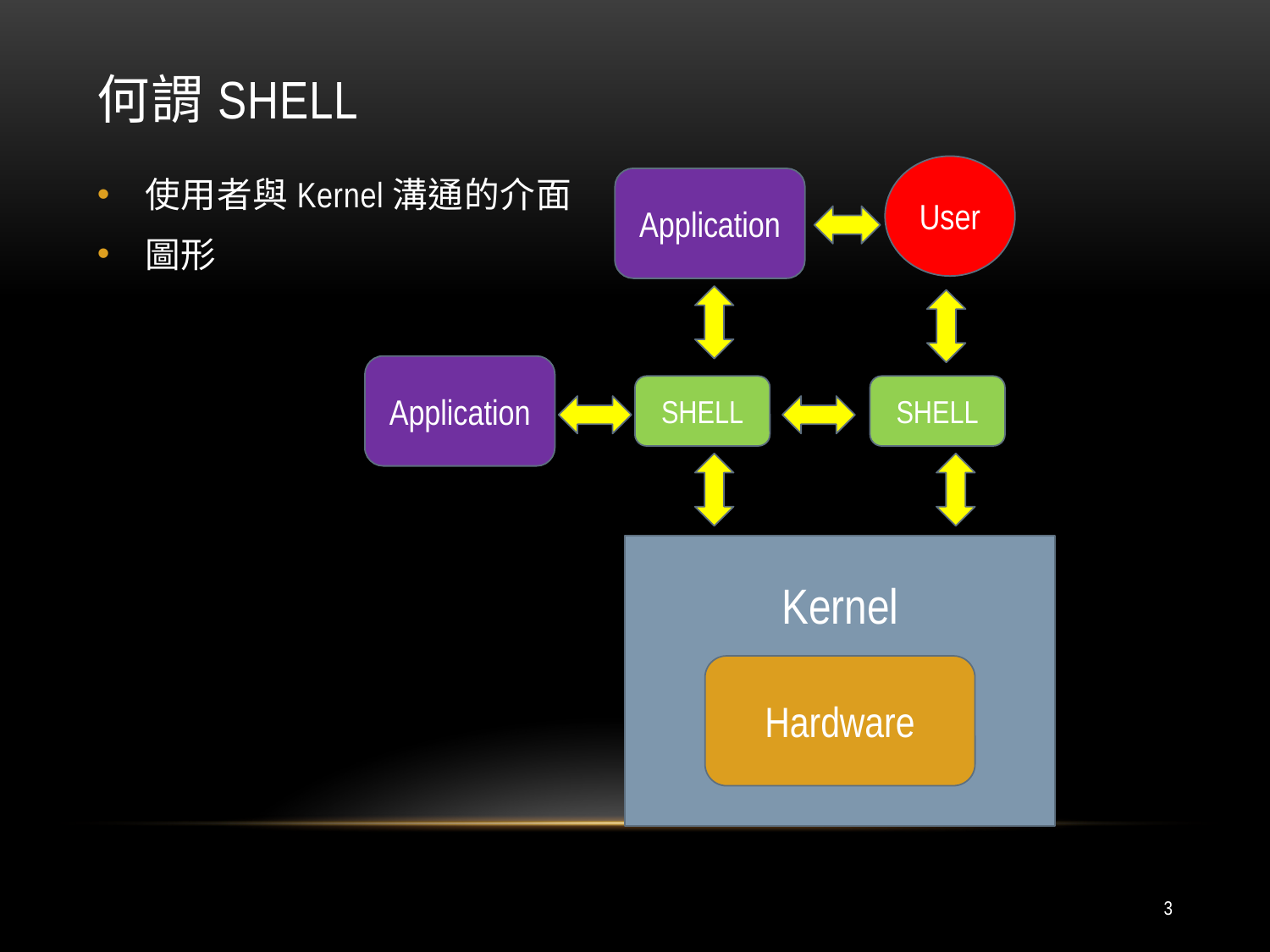

# 何謂shell
User
使用者與Kernel溝通的介面
圖形
Application

Application
SHELL
SHELL

Kernel

Hardware
3